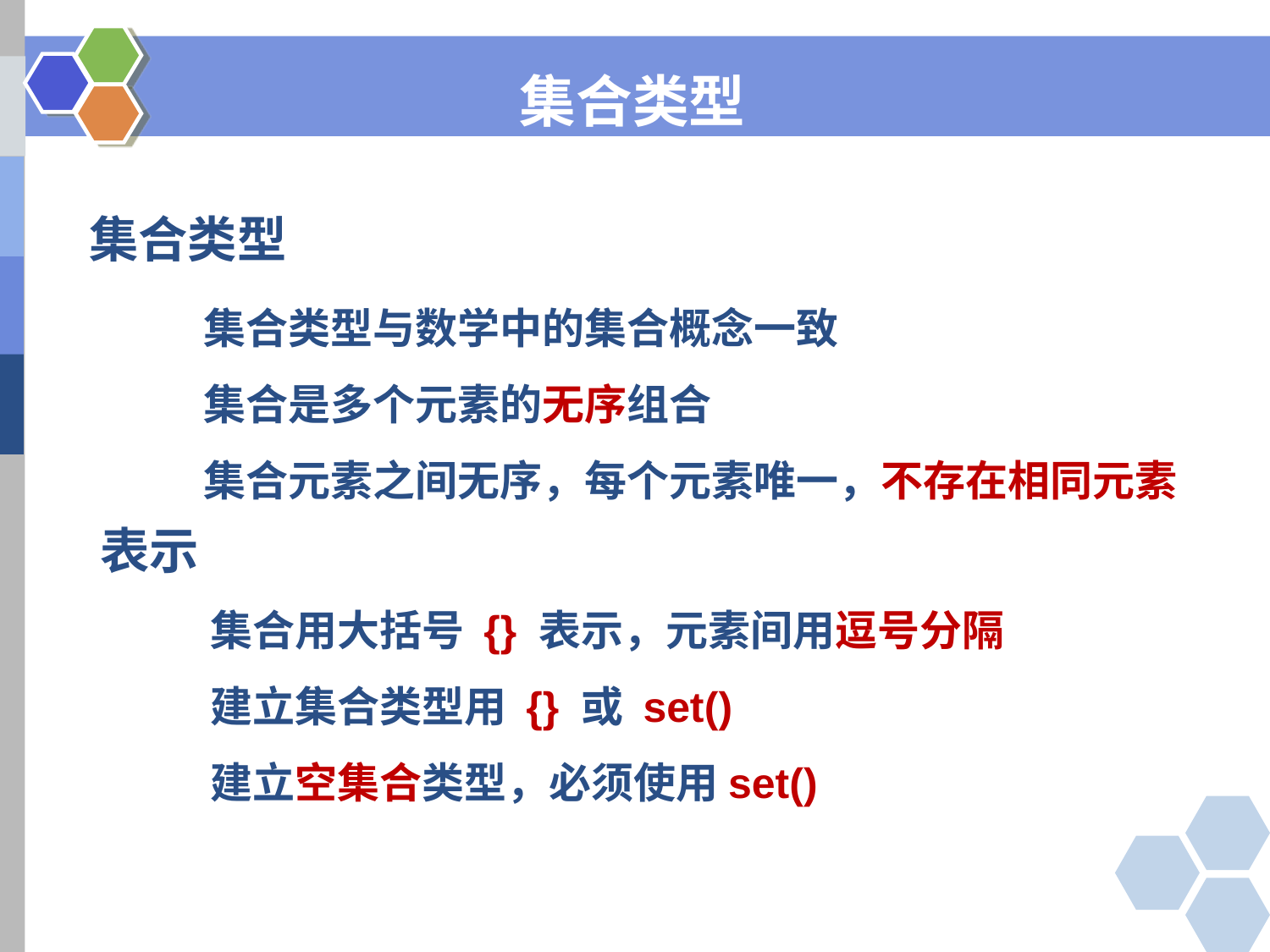

集合类型
集合类型
集合类型与数学中的集合概念一致
集合是多个元素的无序组合
集合元素之间无序，每个元素唯一，不存在相同元素
表示
集合用大括号 {} 表示，元素间用逗号分隔
建立集合类型用 {} 或 set()
建立空集合类型，必须使用set()